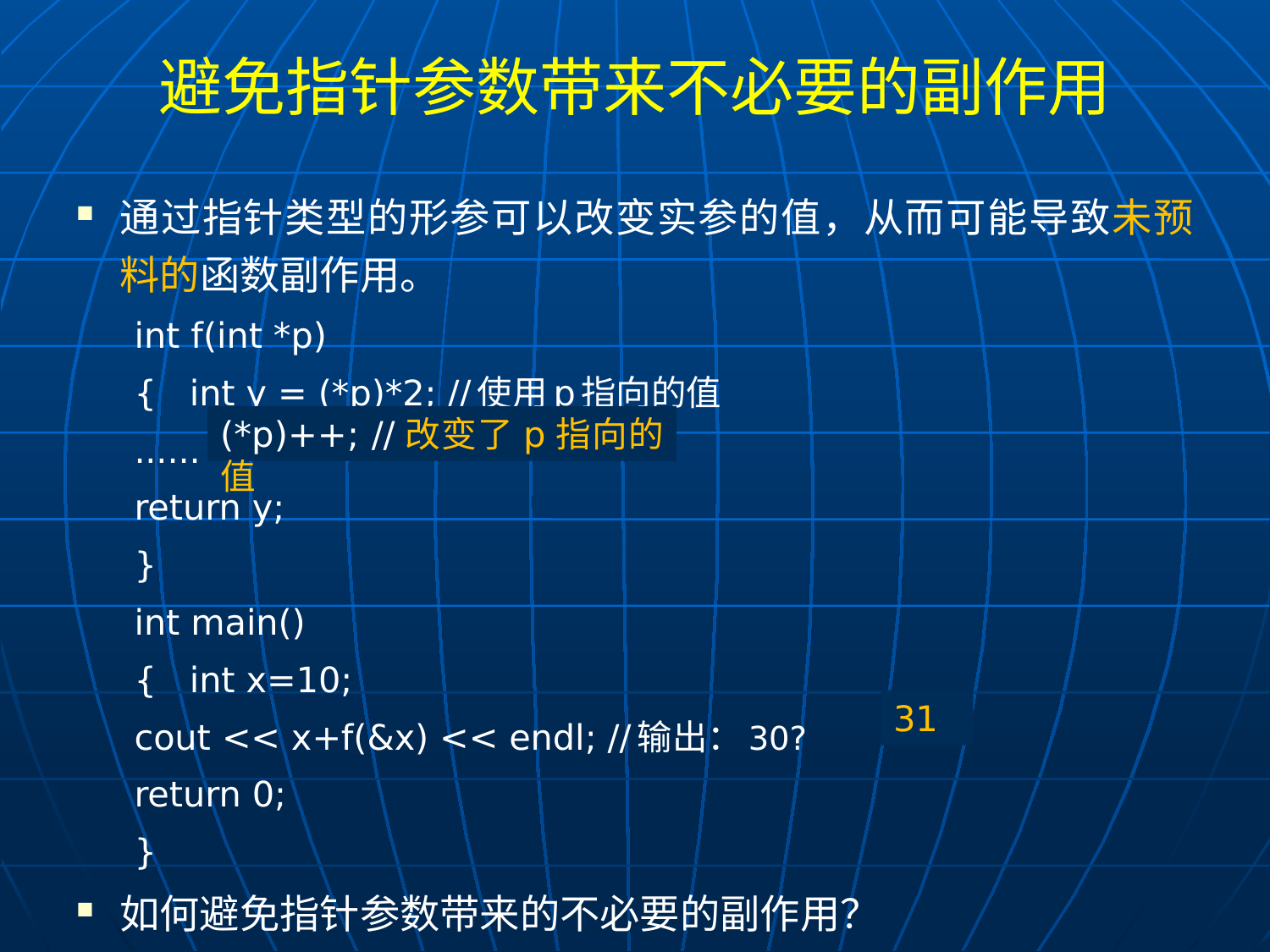

# 避免指针参数带来不必要的副作用
通过指针类型的形参可以改变实参的值，从而可能导致未预料的函数副作用。
int f(int *p)
{   int y = (*p)*2; //使用p指向的值
	......
	return y;
}
int main()
{   int x=10;
	cout << x+f(&x) << endl; //输出：30?
	return 0;
}
如何避免指针参数带来的不必要的副作用？
(*p)++; //改变了p指向的值
31